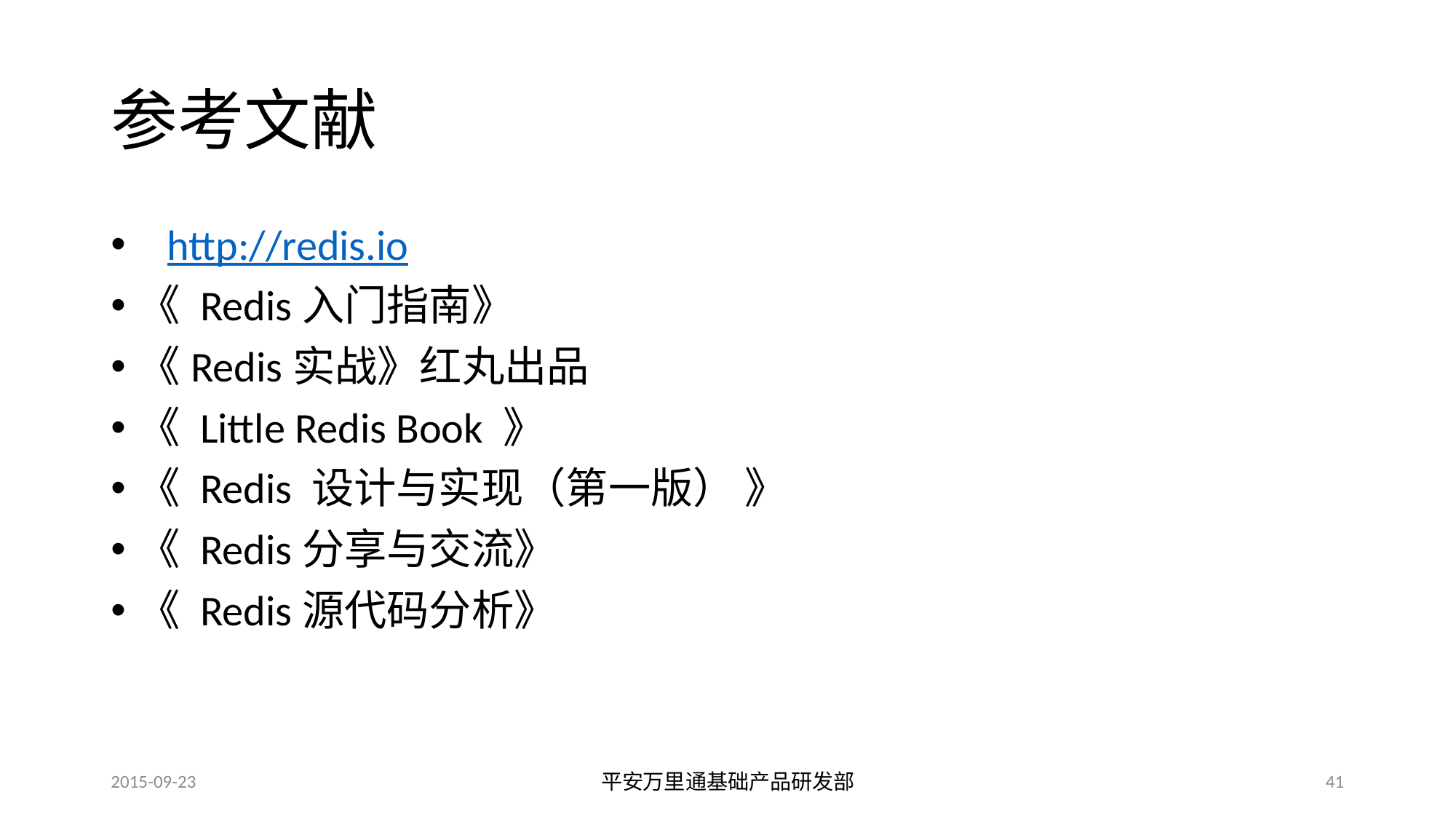

# 参考文献
   http://redis.io
《 Redis入门指南》
《Redis实战》红丸出品
《 Little Redis Book 》
《 Redis 设计与实现（第一版） 》
《 Redis分享与交流》
《 Redis源代码分析》

2015-09-23
平安万里通基础产品研发部
41